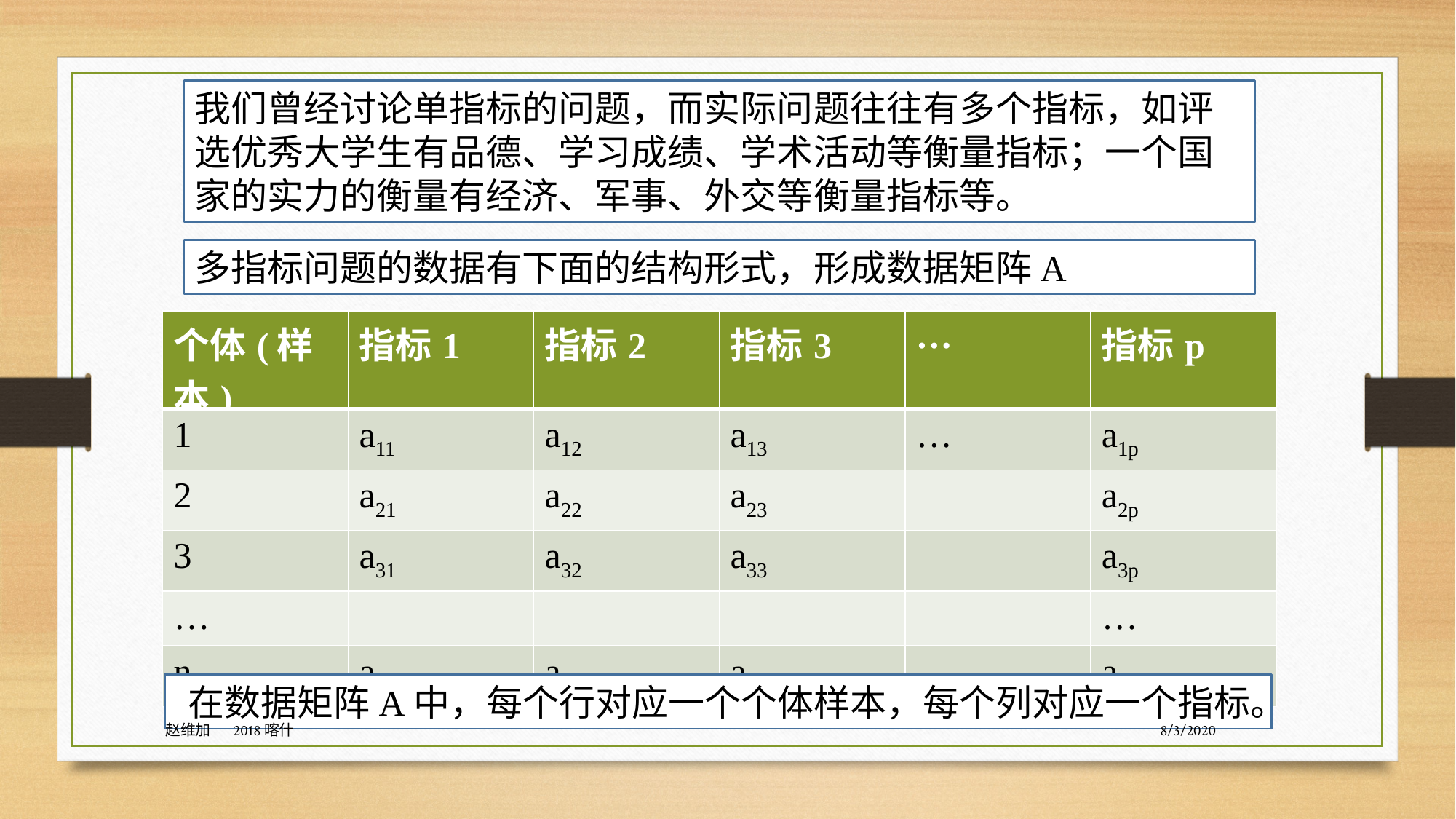

我们曾经讨论单指标的问题，而实际问题往往有多个指标，如评选优秀大学生有品德、学习成绩、学术活动等衡量指标；一个国家的实力的衡量有经济、军事、外交等衡量指标等。
多指标问题的数据有下面的结构形式，形成数据矩阵A
| 个体(样本) | 指标1 | 指标2 | 指标3 | … | 指标p |
| --- | --- | --- | --- | --- | --- |
| 1 | a11 | a12 | a13 | … | a1p |
| 2 | a21 | a22 | a23 |  | a2p |
| 3 | a31 | a32 | a33 |  | a3p |
| … |  |  |  |  | … |
| n | an1 | an2 | an3 | … | anp |
 在数据矩阵A中，每个行对应一个个体样本，每个列对应一个指标。
赵维加    2018喀什
8/3/2020